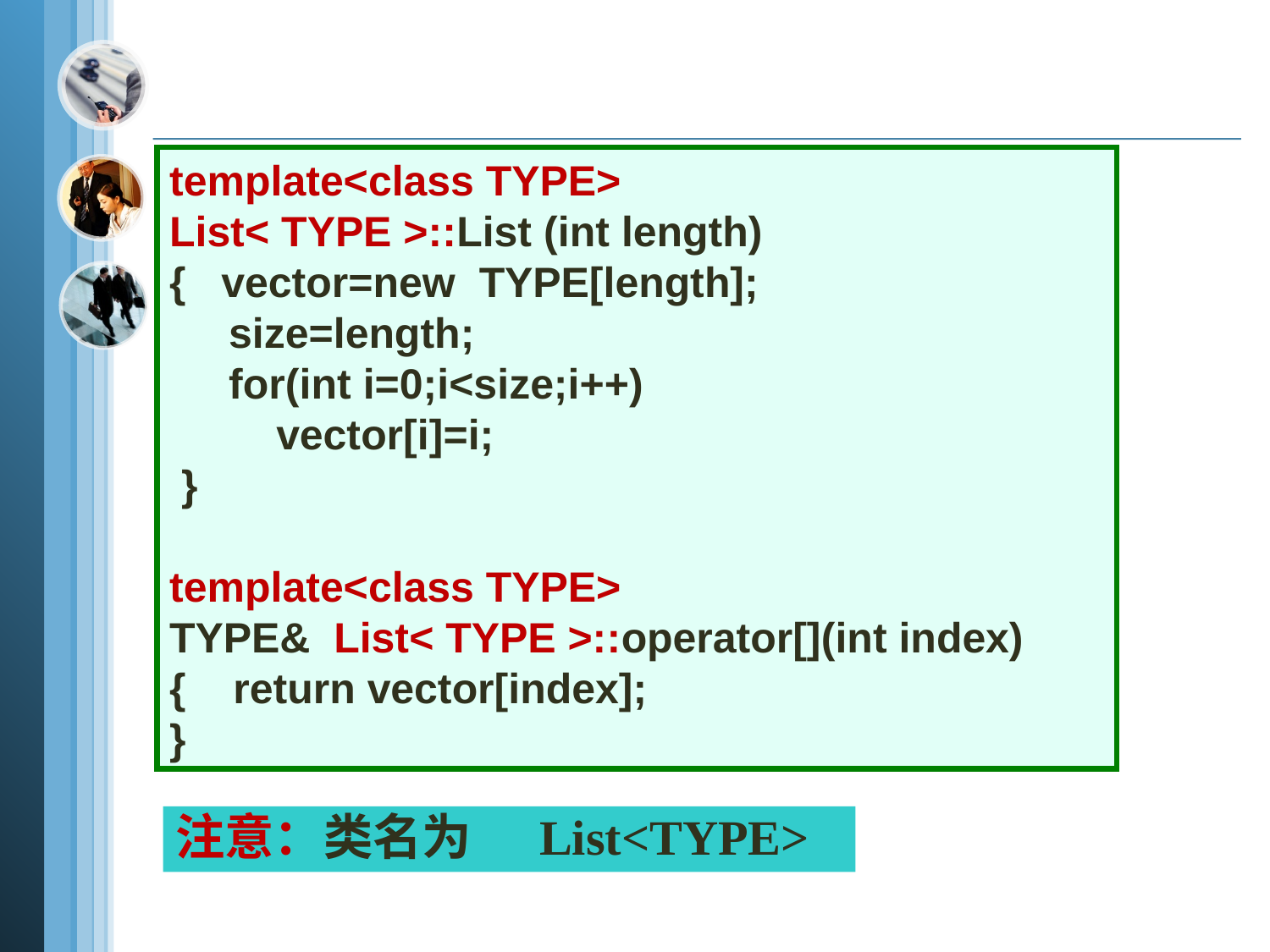

template<class TYPE>
List< TYPE >::List (int length)
{   vector=new  TYPE[length];
     size=length;
     for(int i=0;i<size;i++)
         vector[i]=i;
 }

template<class TYPE>
TYPE&  List< TYPE >::operator[](int index)
{    return vector[index];
}
注意：类名为     List<TYPE>